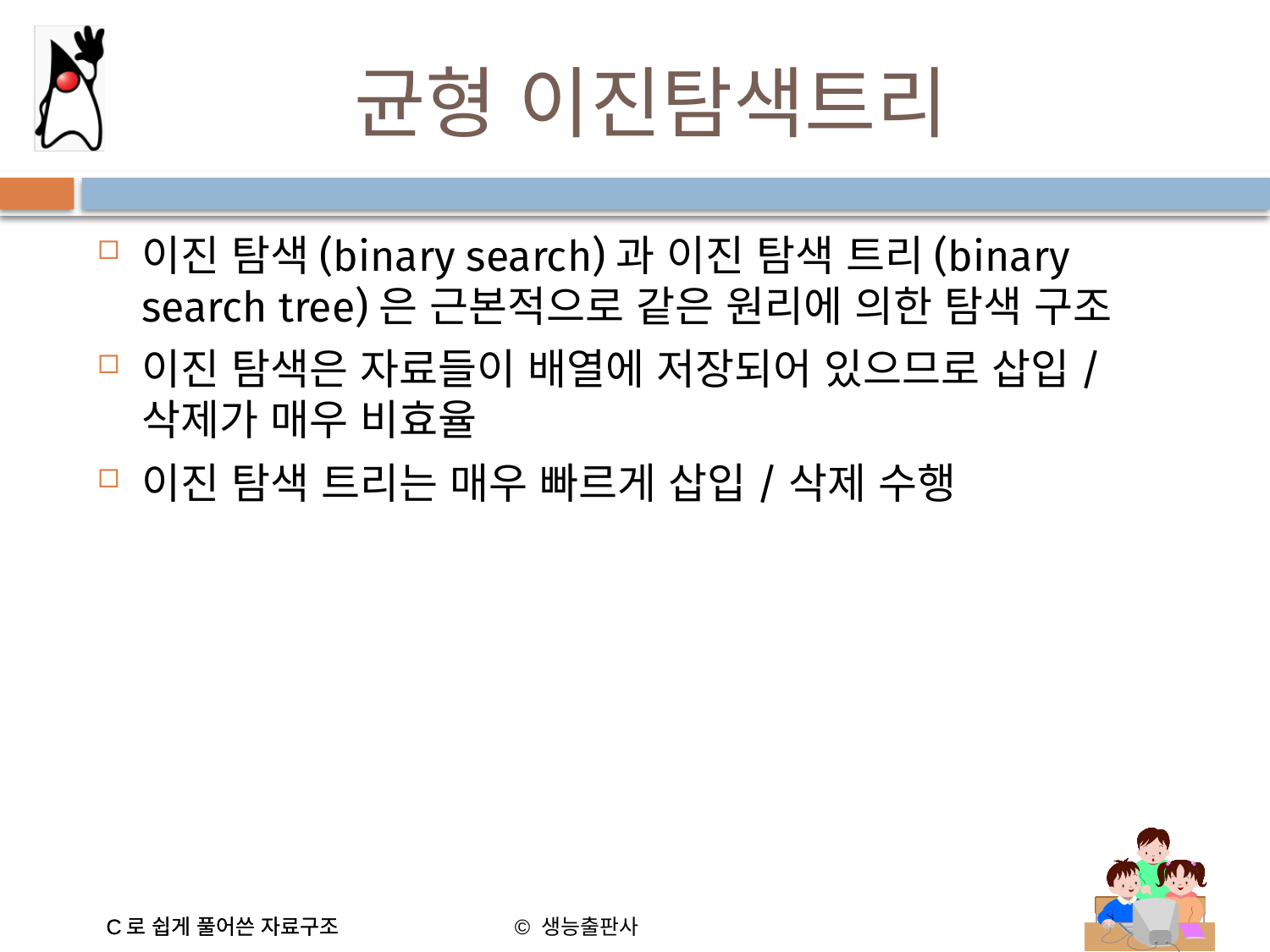

# 균형 이진탐색트리
이진 탐색(binary search)과 이진 탐색 트리(binary search tree)은 근본적으로 같은 원리에 의한 탐색 구조
이진 탐색은 자료들이 배열에 저장되어 있으므로 삽입/삭제가 매우 비효율
이진 탐색 트리는 매우 빠르게 삽입/삭제 수행